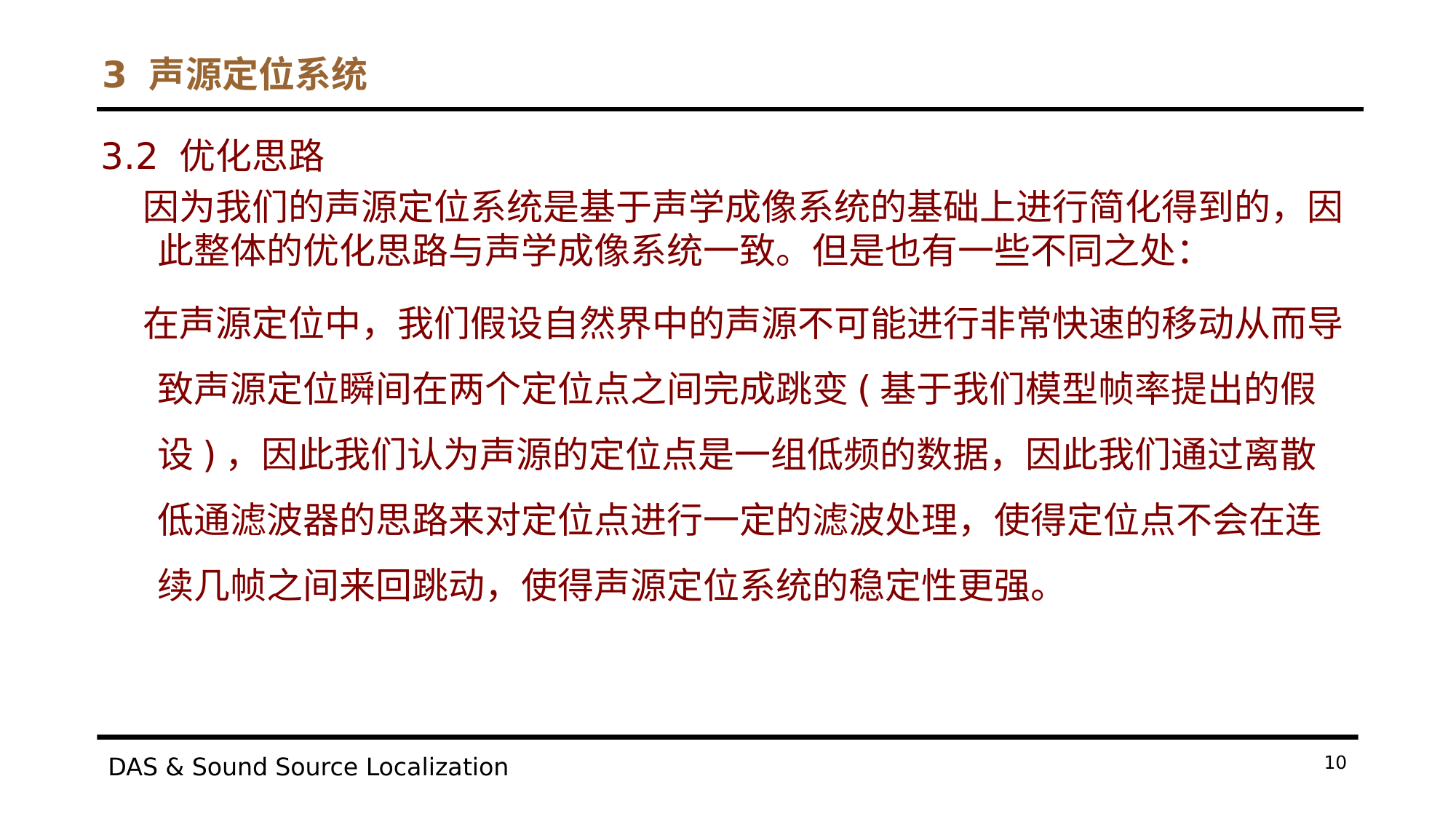

# 3 声源定位系统
3.2 优化思路
    因为我们的声源定位系统是基于声学成像系统的基础上进行简化得到的，因此整体的优化思路与声学成像系统一致。但是也有一些不同之处：
    在声源定位中，我们假设自然界中的声源不可能进行非常快速的移动从而导致声源定位瞬间在两个定位点之间完成跳变(基于我们模型帧率提出的假设)，因此我们认为声源的定位点是一组低频的数据，因此我们通过离散低通滤波器的思路来对定位点进行一定的滤波处理，使得定位点不会在连续几帧之间来回跳动，使得声源定位系统的稳定性更强。
DAS & Sound Source Localization
10